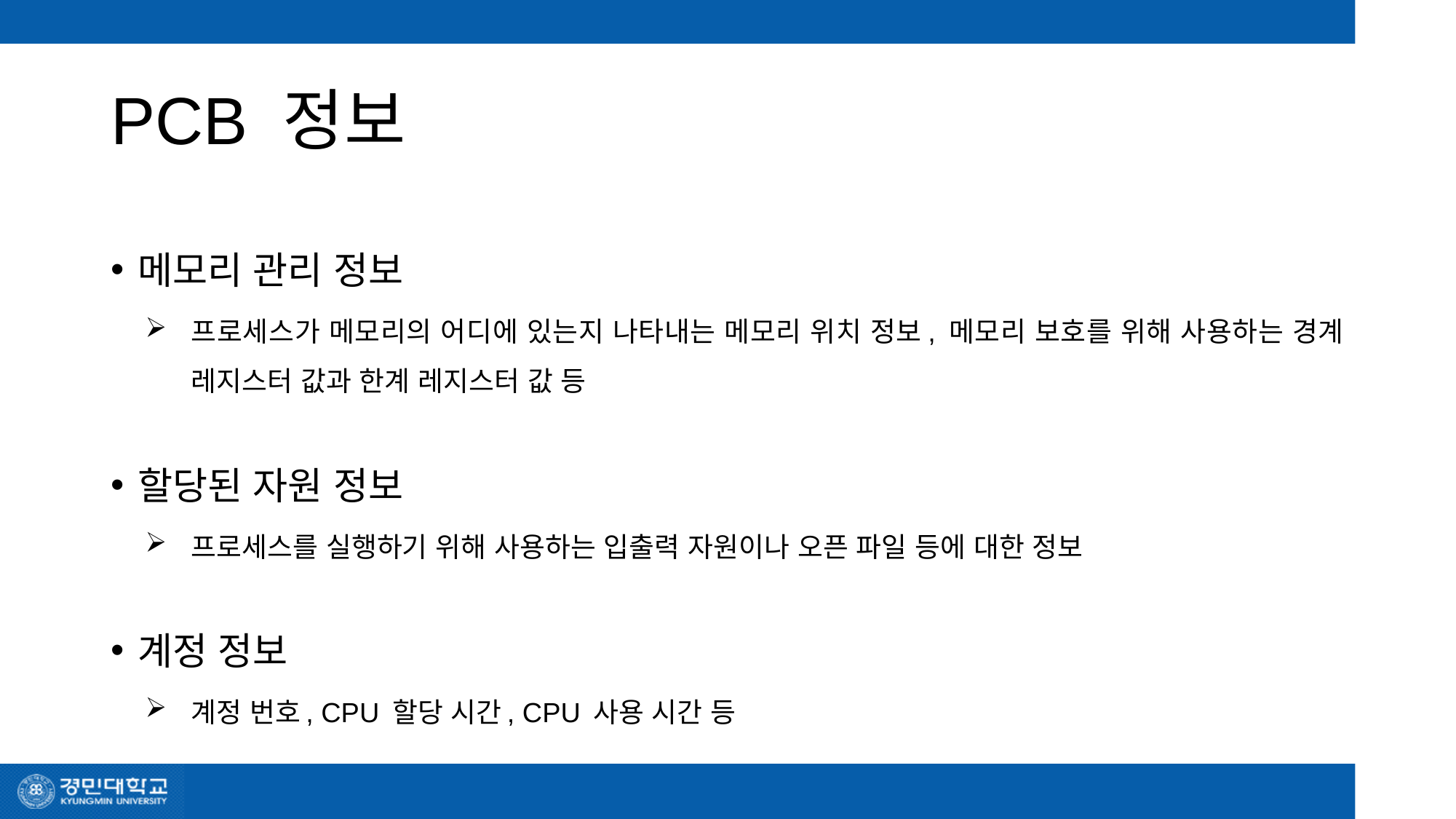

# PCB 정보
메모리 관리 정보
프로세스가 메모리의 어디에 있는지 나타내는 메모리 위치 정보, 메모리 보호를 위해 사용하는 경계 레지스터 값과 한계 레지스터 값 등

할당된 자원 정보
프로세스를 실행하기 위해 사용하는 입출력 자원이나 오픈 파일 등에 대한 정보

계정 정보
계정 번호, CPU 할당 시간, CPU 사용 시간 등